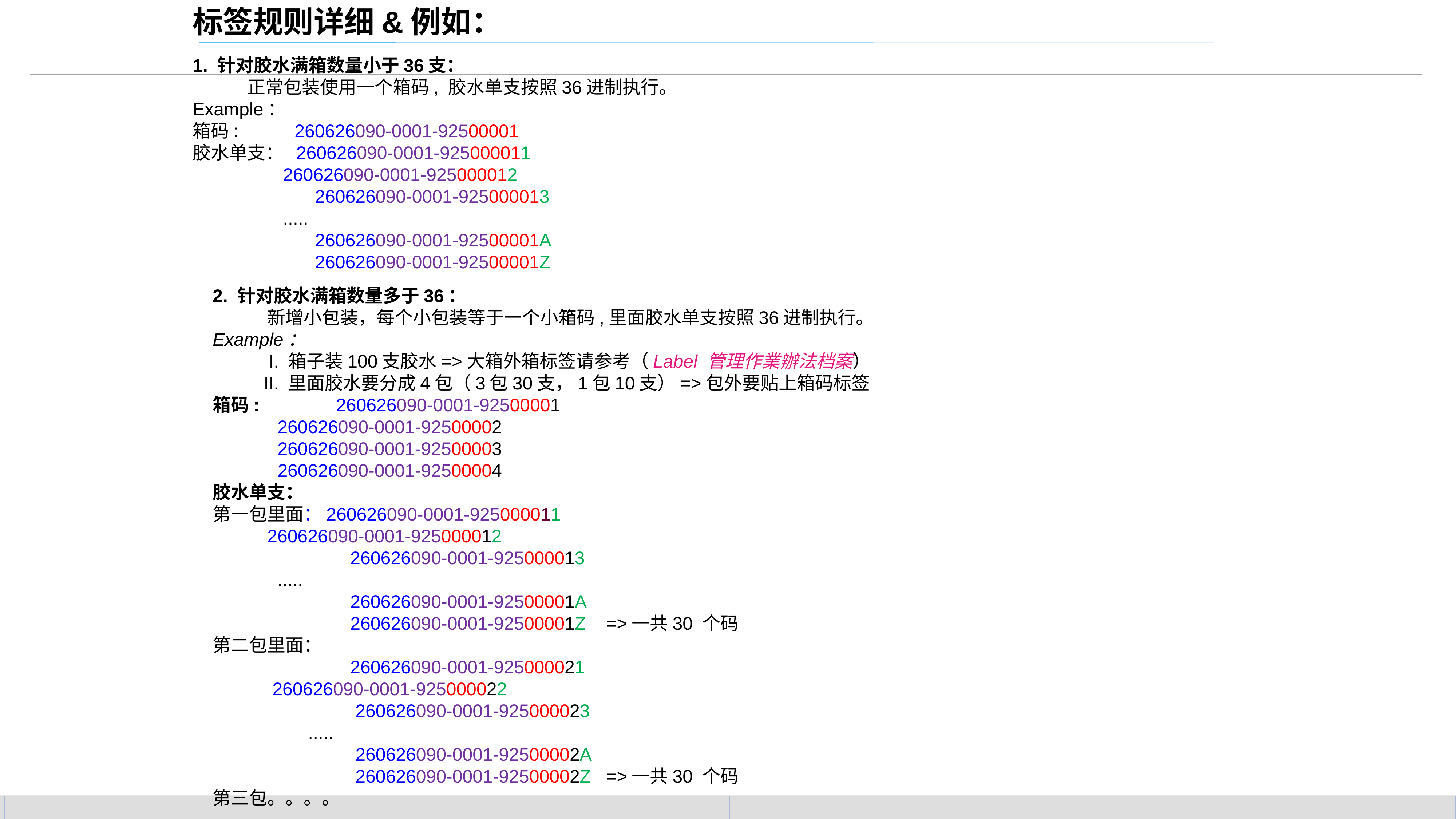

标签规则详细&例如：
1. 针对胶水满箱数量小于36支：
	正常包装使用一个箱码, 胶水单支按照36进制执行。
Example：
箱码:           260626090-0001-92500001
胶水单支：  260626090-0001-925000011
	       260626090-0001-925000012
                        260626090-0001-925000013
	       .....
                        260626090-0001-92500001A
                        260626090-0001-92500001Z
2. 针对胶水满箱数量多于36：
	新增小包装，每个小包装等于一个小箱码,里面胶水单支按照36进制执行。
Example：
           I. 箱子装100支胶水=>大箱外箱标签请参考（Label 管理作業辦法档案）
          II. 里面胶水要分成4包（3包30支，1包10支）=>包外要贴上箱码标签
箱码:               260626090-0001-92500001
	  260626090-0001-92500002
	  260626090-0001-92500003
	  260626090-0001-92500004
胶水单支：
第一包里面：260626090-0001-925000011
	260626090-0001-925000012
                           260626090-0001-925000013
	  .....
                           260626090-0001-92500001A
                           260626090-0001-92500001Z    =>一共30 个码
第二包里面：
                           260626090-0001-925000021
	 260626090-0001-925000022
                            260626090-0001-925000023
	        .....
                            260626090-0001-92500002A
                            260626090-0001-92500002Z   =>一共30 个码
第三包。。。。